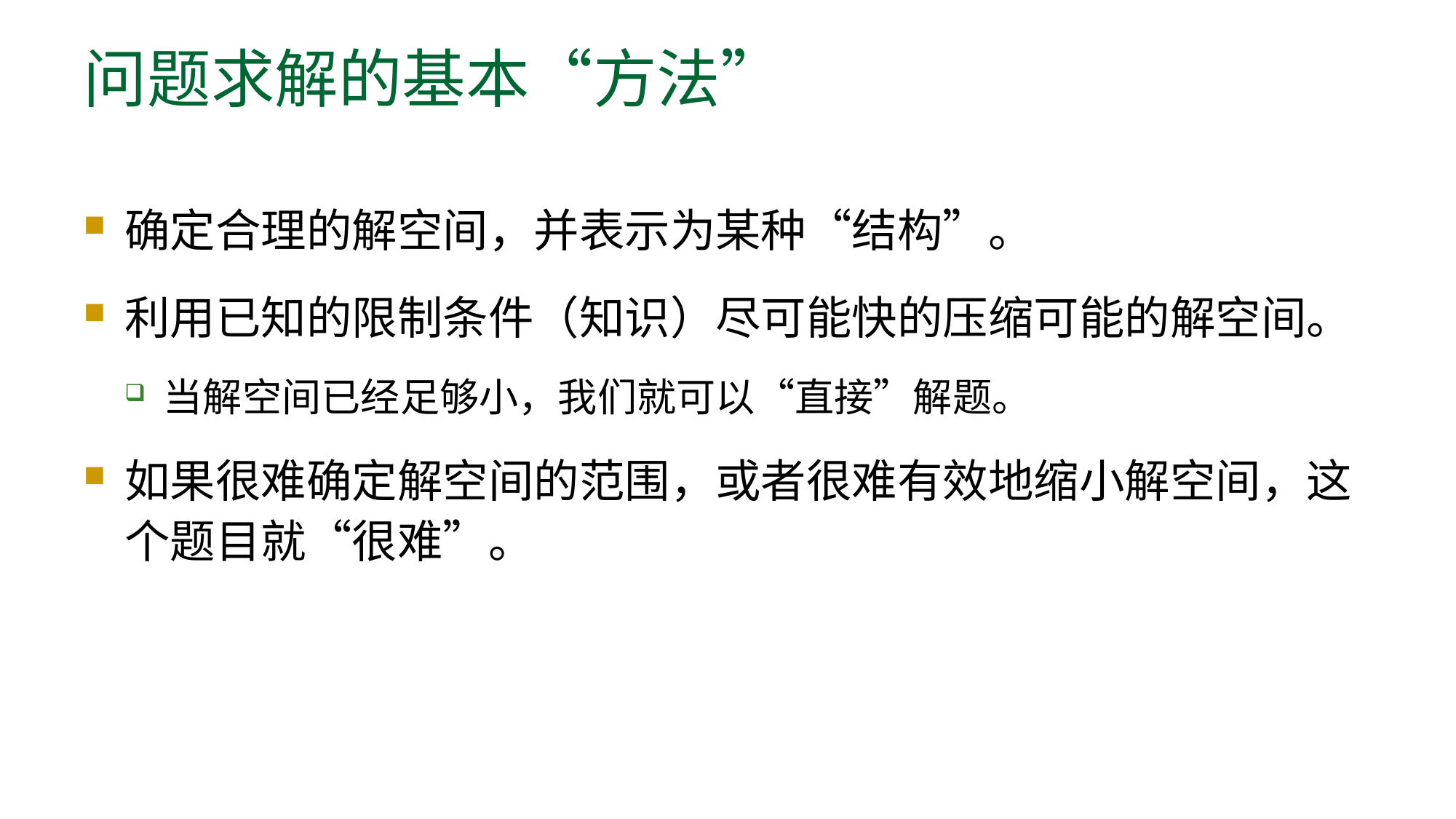

# 问题求解的基本“方法”
确定合理的解空间，并表示为某种“结构”。
利用已知的限制条件（知识）尽可能快的压缩可能的解空间。
当解空间已经足够小，我们就可以“直接”解题。
如果很难确定解空间的范围，或者很难有效地缩小解空间，这个题目就“很难”。